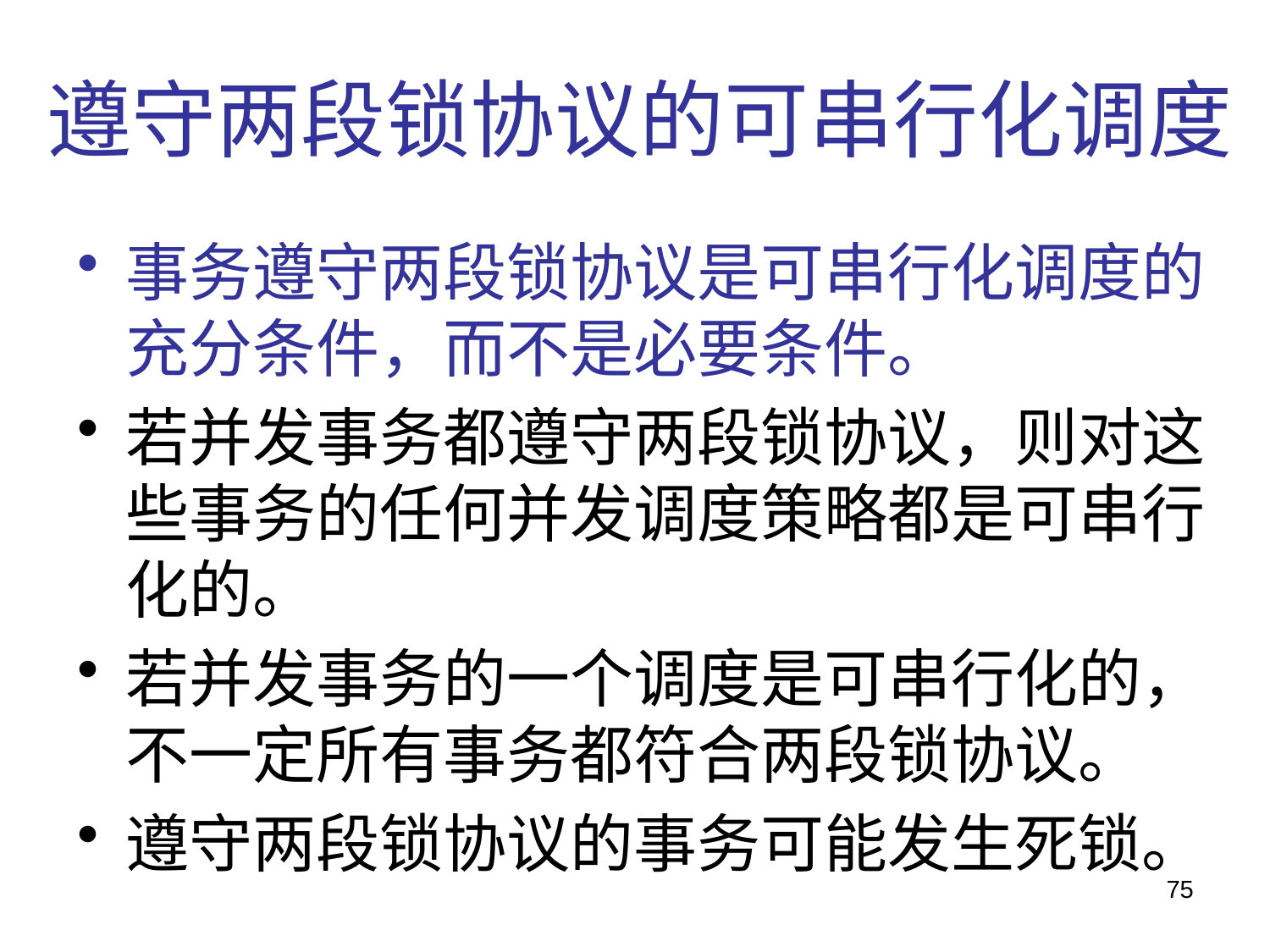

# 遵守两段锁协议的可串行化调度
事务遵守两段锁协议是可串行化调度的充分条件，而不是必要条件。
若并发事务都遵守两段锁协议，则对这些事务的任何并发调度策略都是可串行化的。
若并发事务的一个调度是可串行化的，不一定所有事务都符合两段锁协议。
遵守两段锁协议的事务可能发生死锁。

75